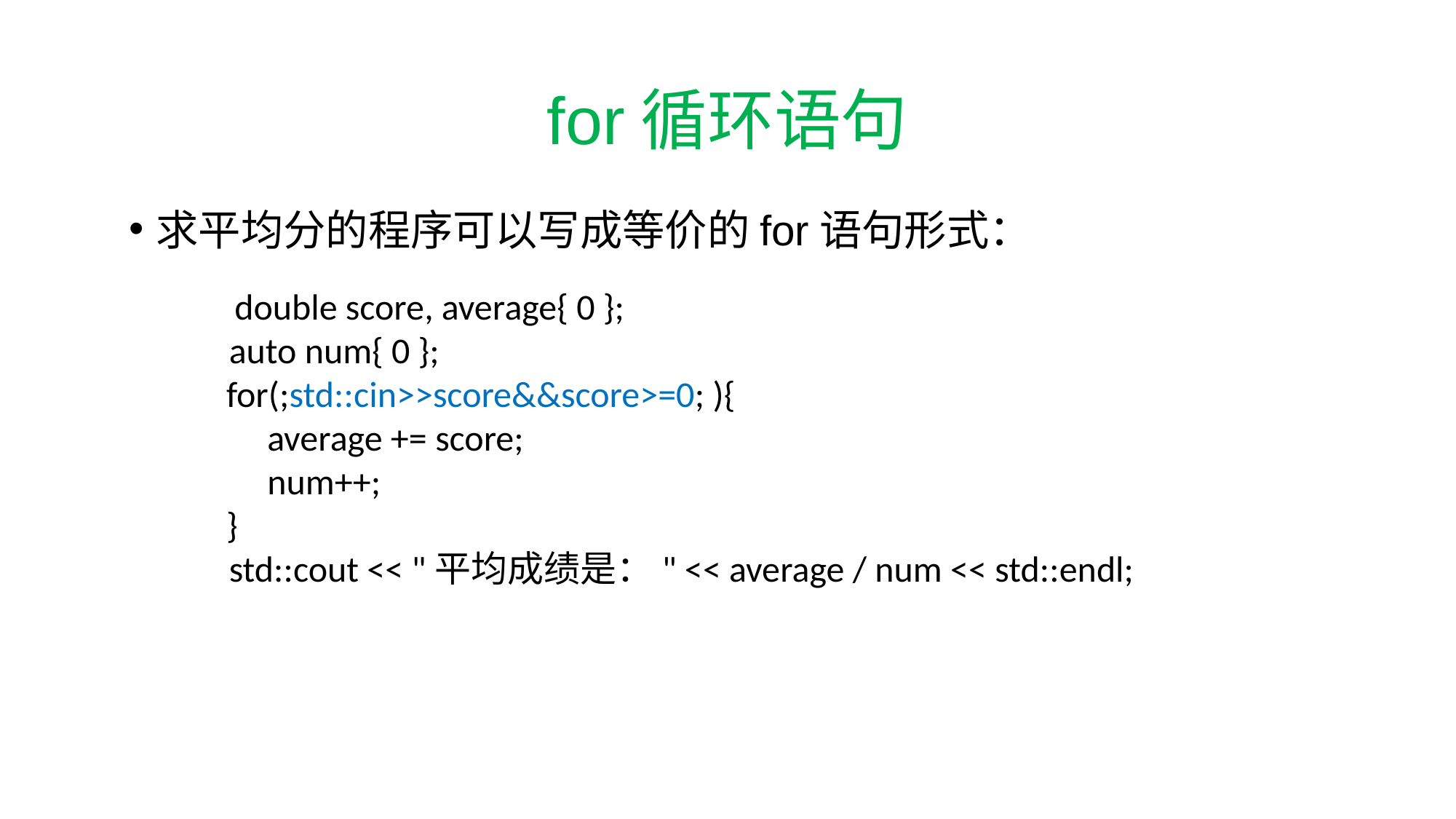

# for循环语句
求平均分的程序可以写成等价的for语句形式：
              double score, average{ 0 };
	auto num{ 0 };
             for(;std::cin>>score&&score>=0; ){
                  average += score;
                  num++;
             }
	std::cout << "平均成绩是：" << average / num << std::endl;